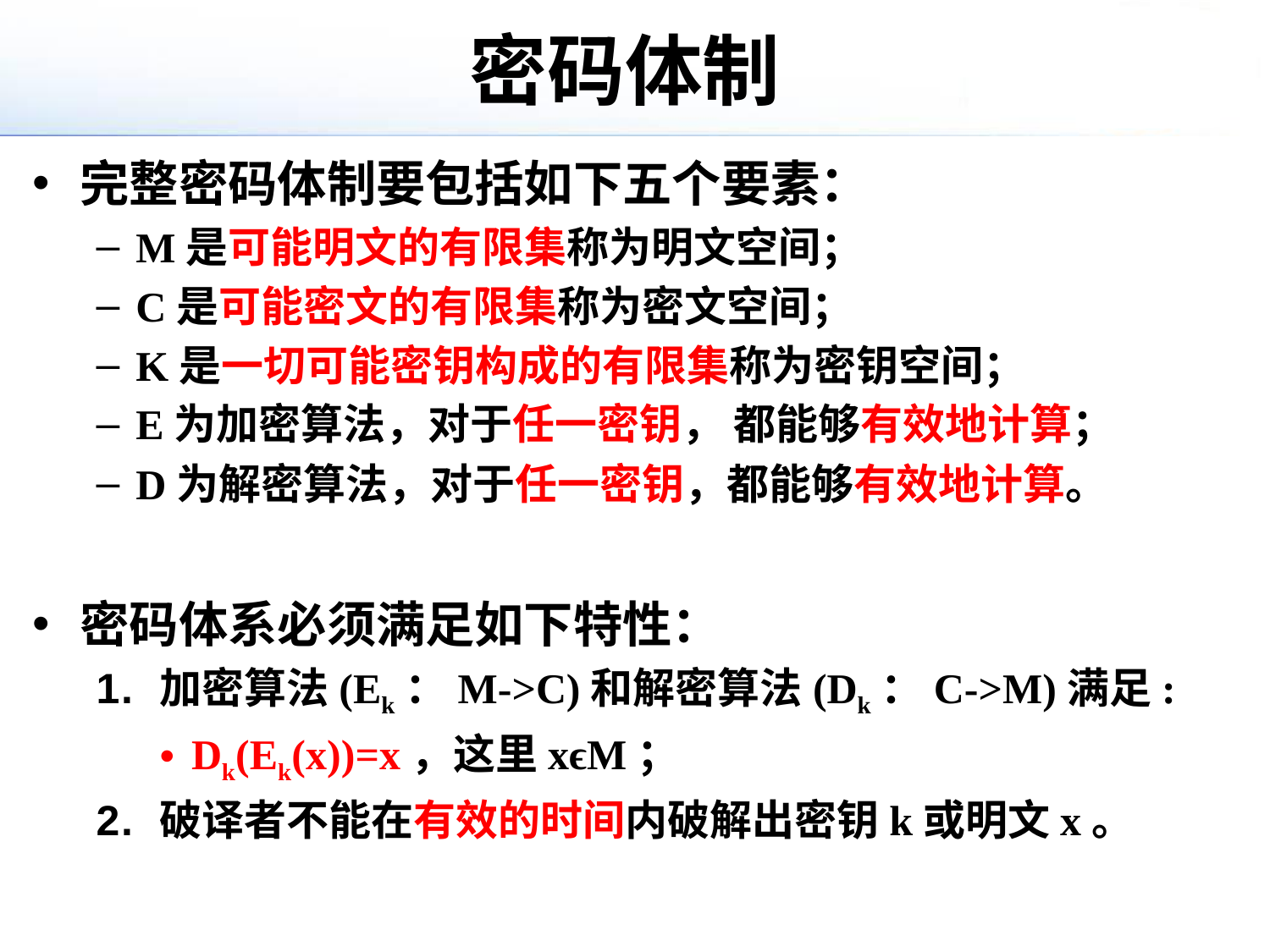

# 密码体制
完整密码体制要包括如下五个要素：
M是可能明文的有限集称为明文空间；
C是可能密文的有限集称为密文空间；
K是一切可能密钥构成的有限集称为密钥空间；
E为加密算法，对于任一密钥， 都能够有效地计算；
D为解密算法，对于任一密钥，都能够有效地计算。

密码体系必须满足如下特性：
加密算法(Ek：M->C)和解密算法(Dk：C->M)满足:
Dk(Ek(x))=x，这里xϵM；
破译者不能在有效的时间内破解出密钥k或明文x。